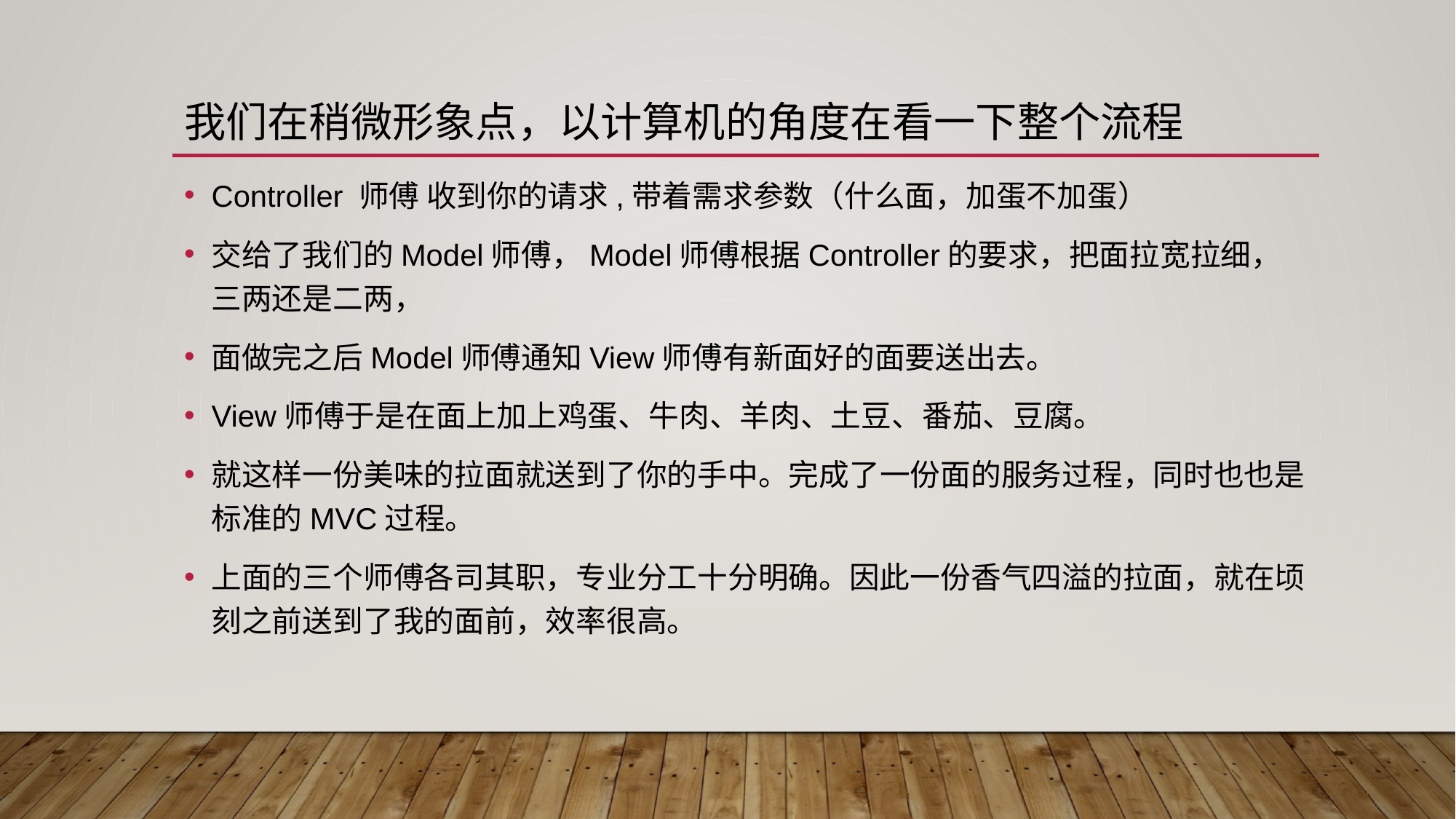

# 我们在稍微形象点，以计算机的角度在看一下整个流程
Controller 师傅 收到你的请求,带着需求参数（什么面，加蛋不加蛋）
交给了我们的Model师傅，Model师傅根据Controller的要求，把面拉宽拉细，三两还是二两，
面做完之后Model师傅通知View师傅有新面好的面要送出去。
View师傅于是在面上加上鸡蛋、牛肉、羊肉、土豆、番茄、豆腐。
就这样一份美味的拉面就送到了你的手中。完成了一份面的服务过程，同时也也是标准的MVC过程。
上面的三个师傅各司其职，专业分工十分明确。因此一份香气四溢的拉面，就在顷刻之前送到了我的面前，效率很高。